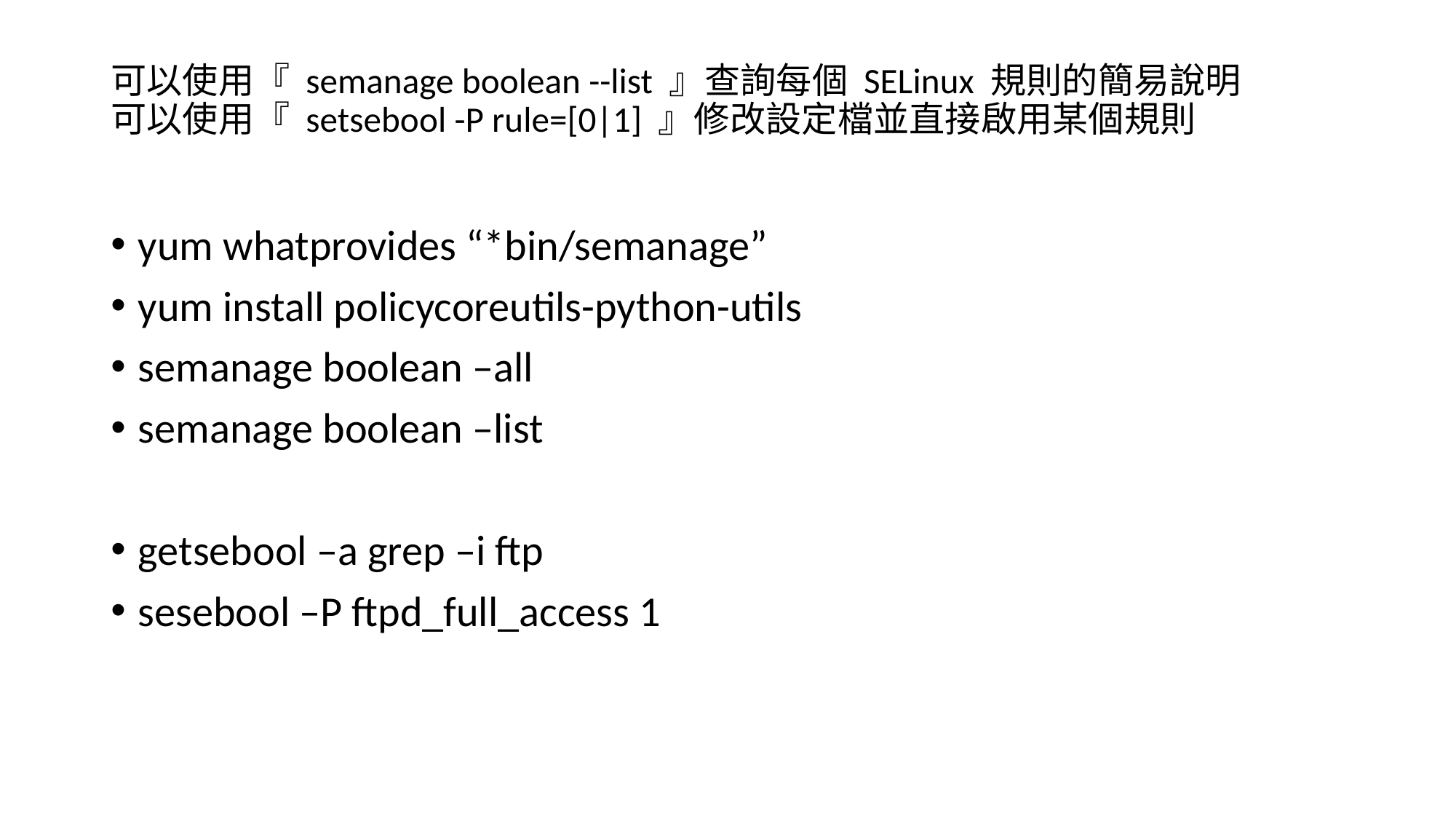

# 可以使用『 semanage boolean --list 』查詢每個 SELinux 規則的簡易說明 可以使用『 setsebool -P rule=[0|1] 』修改設定檔並直接啟用某個規則
yum whatprovides “*bin/semanage”
yum install policycoreutils-python-utils
semanage boolean –all
semanage boolean –list

getsebool –a grep –i ftp
sesebool –P ftpd_full_access 1